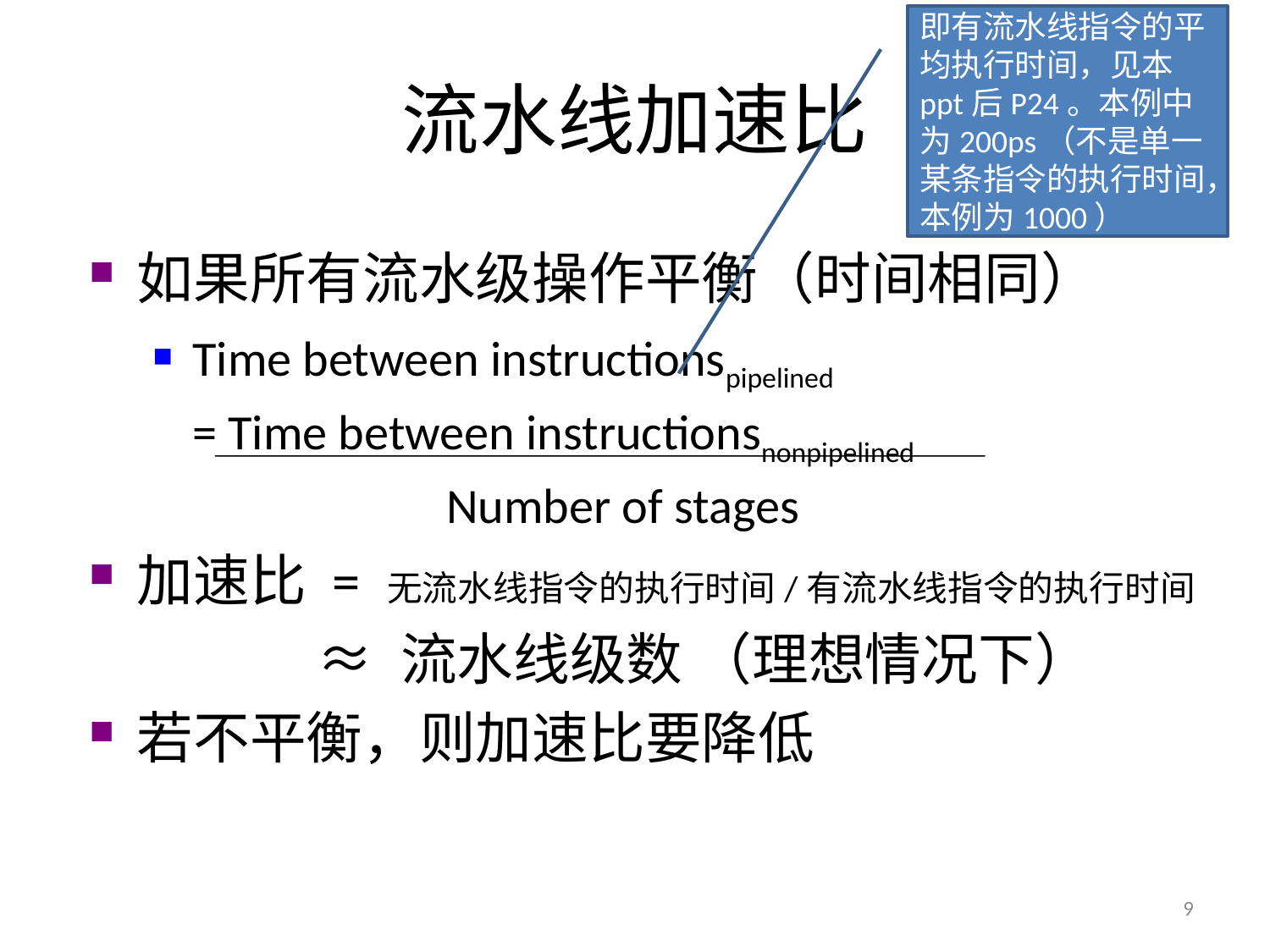

即有流水线指令的平均执行时间，见本ppt后P24。本例中为200ps（不是单一某条指令的执行时间，本例为1000）
# 流水线加速比
如果所有流水级操作平衡（时间相同）
Time between instructionspipelined
= Time between instructionsnonpipelined
		Number of stages
加速比 = 无流水线指令的执行时间/有流水线指令的执行时间
                  ≈ 流水线级数 （理想情况下）
若不平衡，则加速比要降低

9